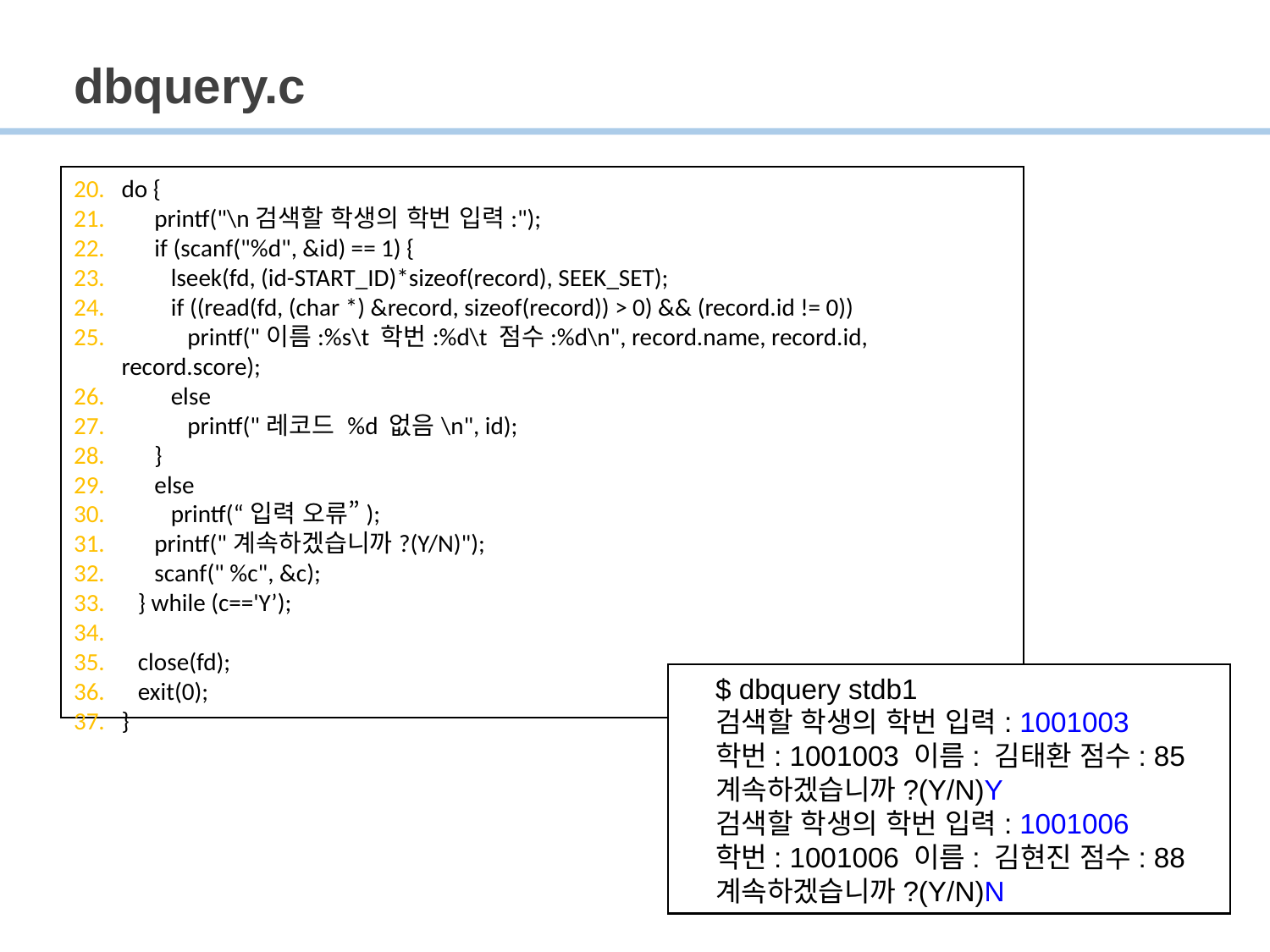

# dbquery.c
do {
      printf("\n검색할 학생의 학번 입력:");
      if (scanf("%d", &id) == 1) {
         lseek(fd, (id-START_ID)*sizeof(record), SEEK_SET);
         if ((read(fd, (char *) &record, sizeof(record)) > 0) && (record.id != 0))
            printf("이름:%s\t 학번:%d\t 점수:%d\n", record.name, record.id, record.score);
         else
            printf("레코드 %d 없음\n", id);
      }
      else
         printf(“입력 오류”);
      printf("계속하겠습니까?(Y/N)");
      scanf(" %c", &c);
   } while (c=='Y’);

   close(fd);
   exit(0);
}
$ dbquery stdb1
검색할 학생의 학번 입력: 1001003
학번: 1001003 이름: 김태환 점수: 85
계속하겠습니까?(Y/N)Y
검색할 학생의 학번 입력: 1001006
학번: 1001006 이름: 김현진 점수: 88
계속하겠습니까?(Y/N)N